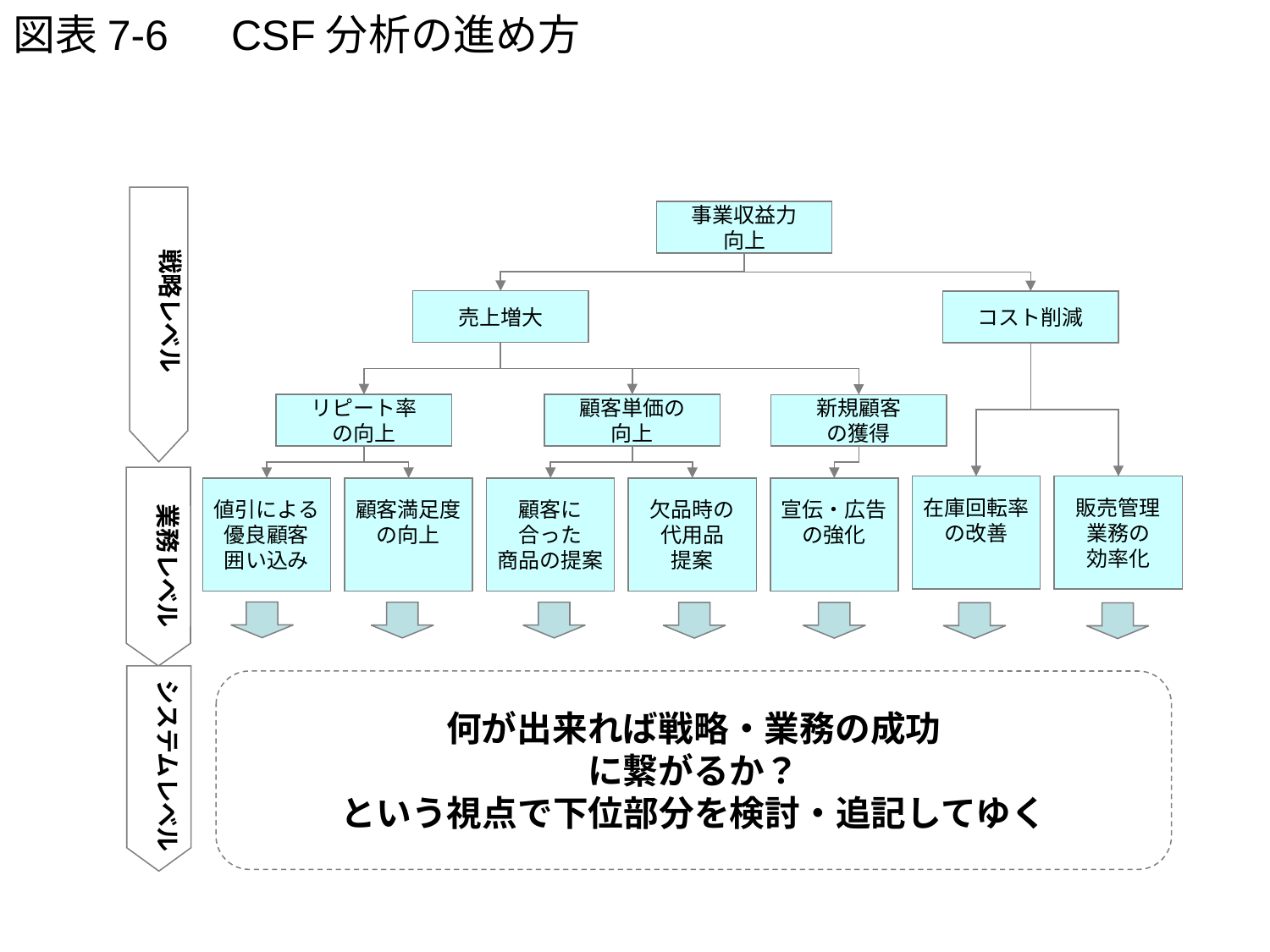

# 図表7-6　CSF分析の進め方
事業収益力
向上
戦略レベル
売上増大
コスト削減

リピート率
の向上
顧客単価の
向上
新規顧客
の獲得
在庫回転率
の改善

販売管理
業務の
効率化
値引による
優良顧客
囲い込み
顧客満足度
の向上

顧客に
合った
商品の提案
欠品時の
代用品
提案
宣伝・広告
の強化

業務レベル

何が出来れば戦略・業務の成功
に繋がるか？
という視点で下位部分を検討・追記してゆく
システムレベル